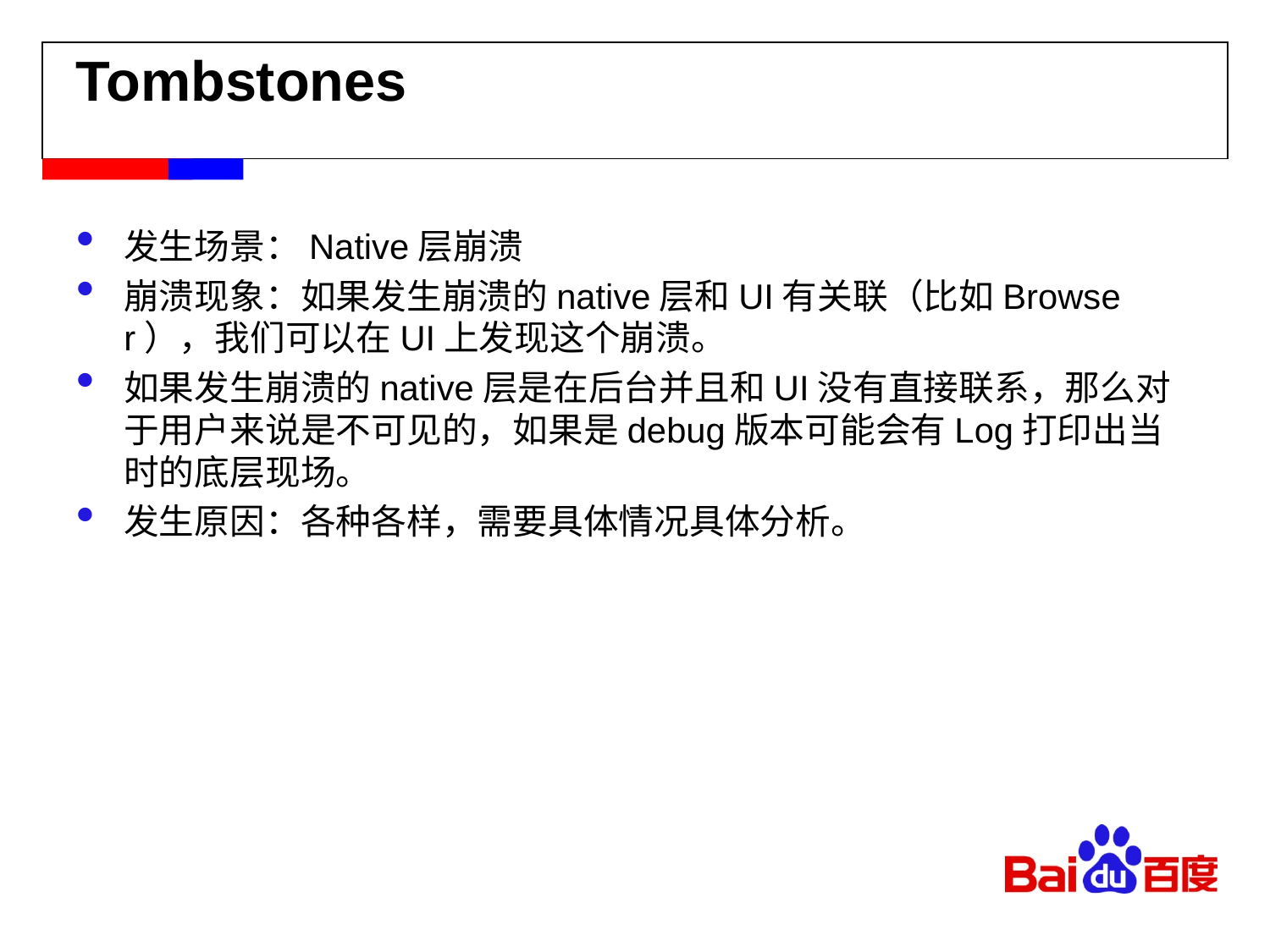

# Tombstones：
发生场景：Native层崩溃
崩溃现象：如果发生崩溃的native层和UI有关联（比如Browser），我们可以在UI上发现这个崩溃。
如果发生崩溃的native层是在后台并且和UI没有直接联系，那么对于用户来说是不可见的，如果是debug版本可能会有Log打印出当时的底层现场。
发生原因：各种各样，需要具体情况具体分析。